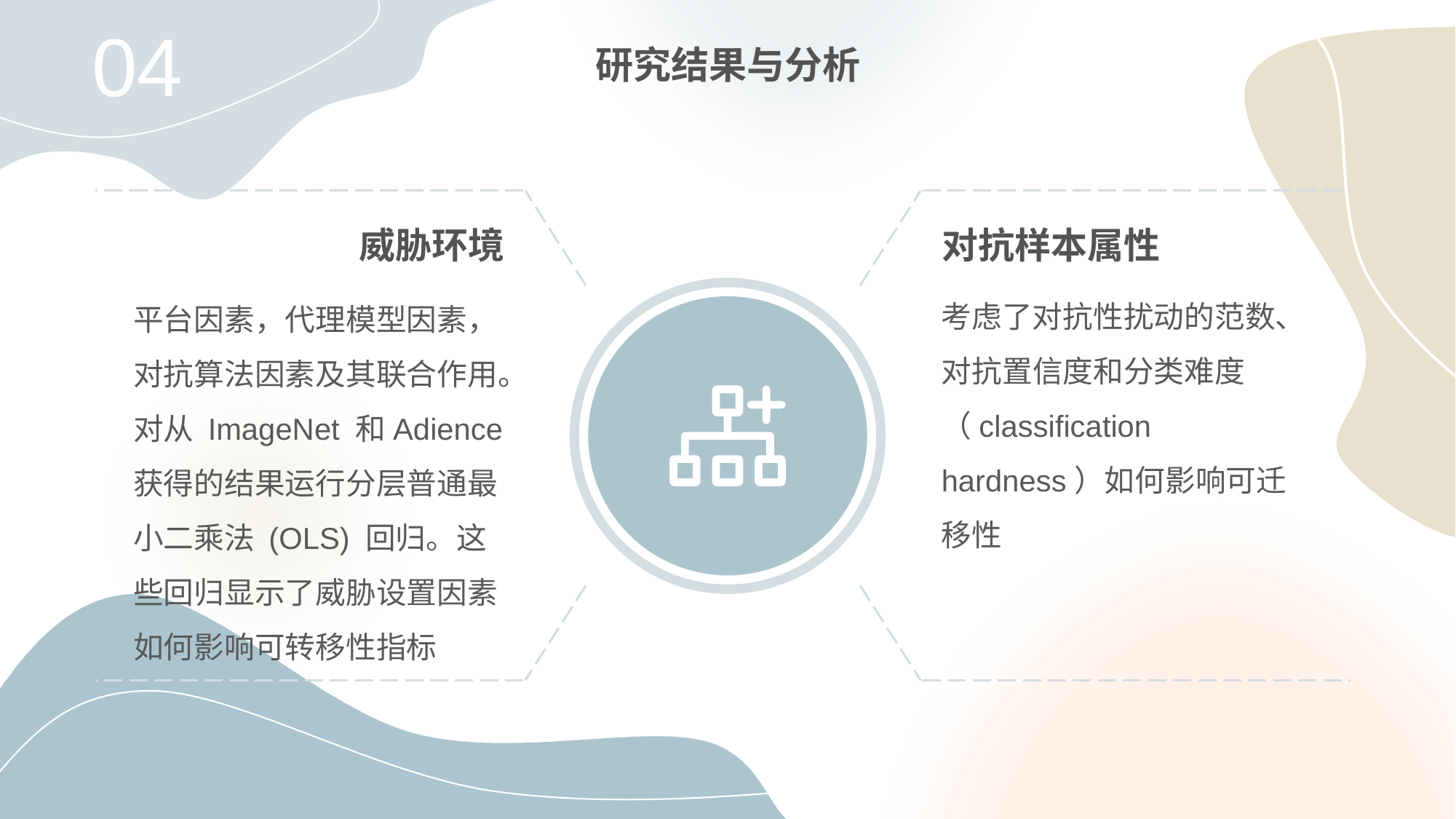

04
研究结果与分析
对抗样本属性
考虑了对抗性扰动的范数、对抗置信度和分类难度（classification hardness）如何影响可迁移性
威胁环境
平台因素，代理模型因素，对抗算法因素及其联合作用。对从 ImageNet 和Adience 获得的结果运行分层普通最小⼆乘法 (OLS) 回归。这些回归显示了威胁设置因素如何影响可转移性指标